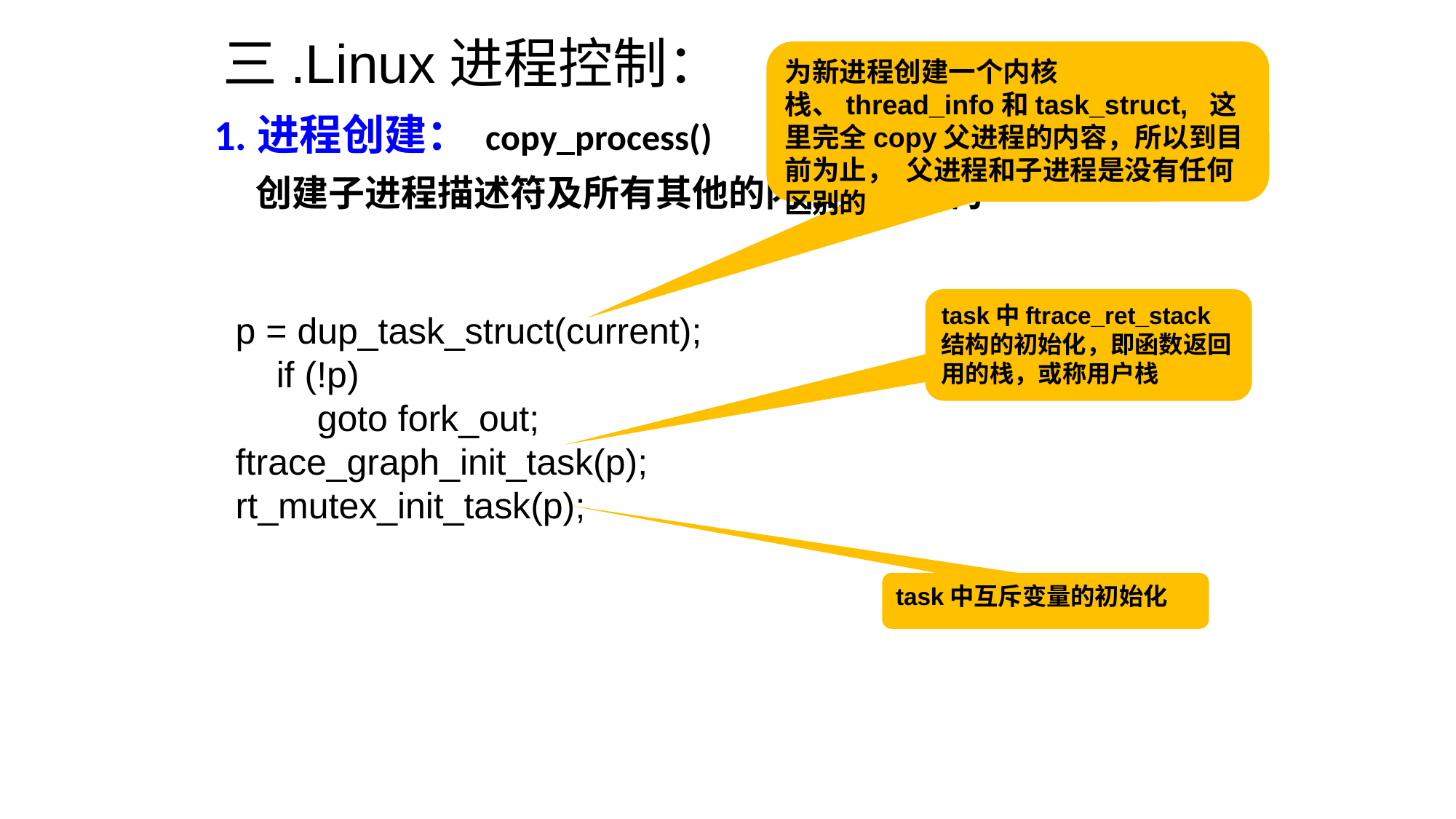

# 三.Linux进程控制：
为新进程创建一个内核栈、thread_info和task_struct,  这里完全copy父进程的内容，所以到目前为止，  父进程和子进程是没有任何区别的
1.进程创建： copy_process()
    创建子进程描述符及所有其他的内核数据结构

task中ftrace_ret_stack结构的初始化，即函数返回用的栈，或称用户栈
p = dup_task_struct(current);
    if (!p)
        goto fork_out;
ftrace_graph_init_task(p);
rt_mutex_init_task(p);

task中互斥变量的初始化